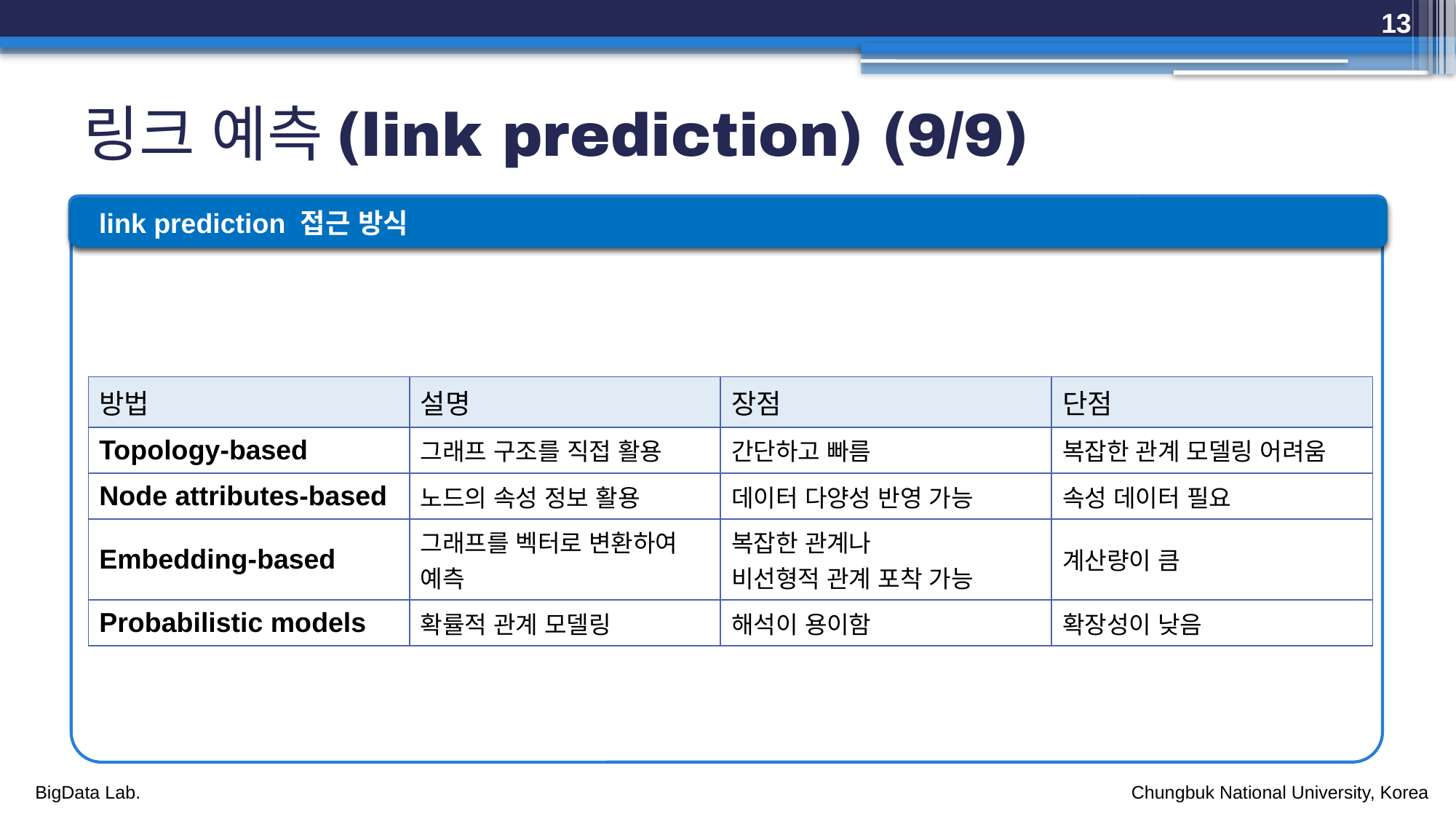

13
# 링크 예측(link prediction) (9/9)

link prediction

link prediction 접근 방식

| 방법 | 설명 | 장점 | 단점 |
| --- | --- | --- | --- |
| Topology-based | 그래프 구조를 직접 활용 | 간단하고 빠름 | 복잡한 관계 모델링 어려움 |
| Node attributes-based | 노드의 속성 정보 활용 | 데이터 다양성 반영 가능 | 속성 데이터 필요 |
| Embedding-based | 그래프를 벡터로 변환하여 예측 | 복잡한 관계나 비선형적 관계 포착 가능 | 계산량이 큼 |
| Probabilistic models | 확률적 관계 모델링 | 해석이 용이함 | 확장성이 낮음 |